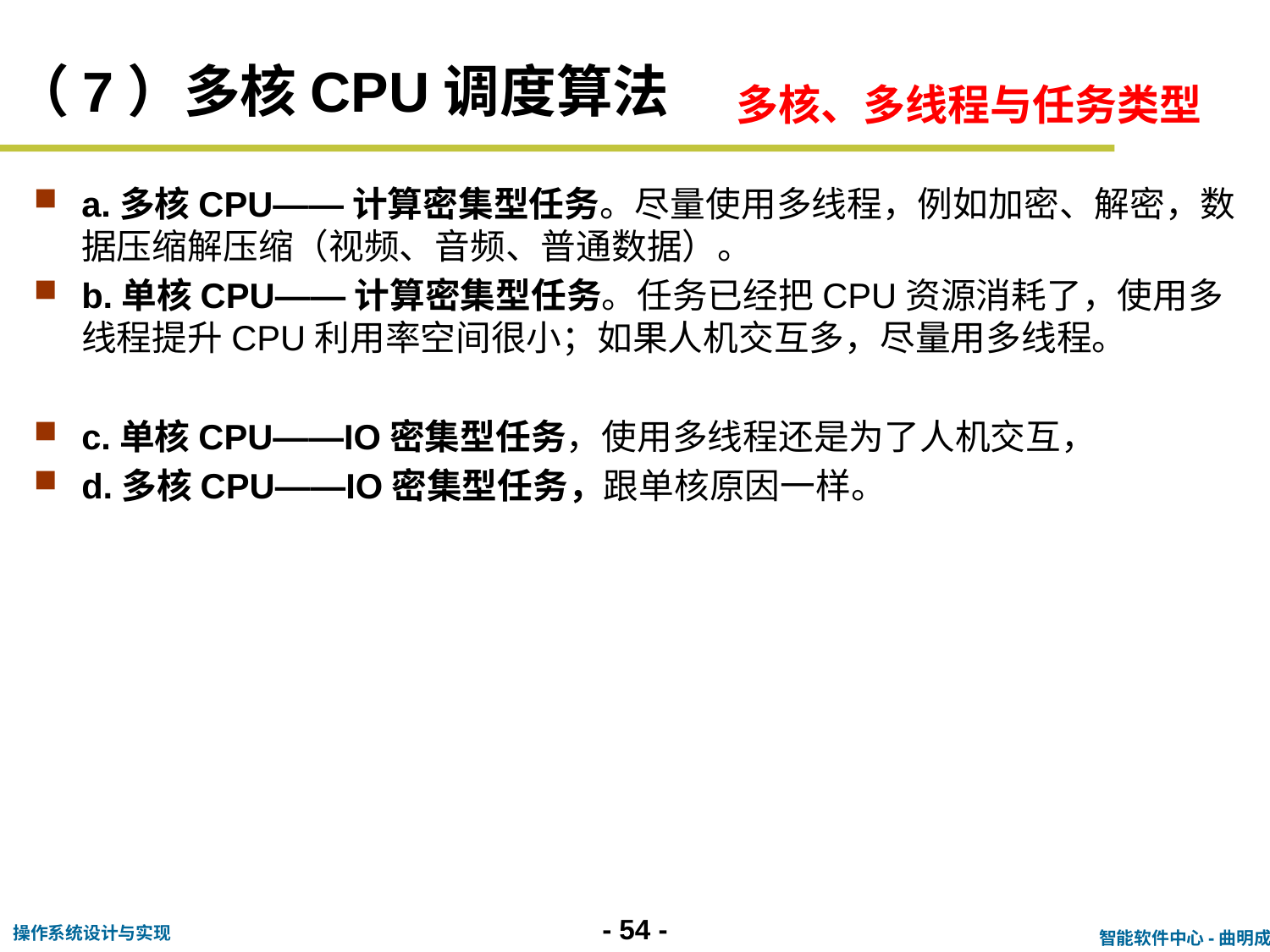

# （7）多核CPU调度算法
多核、多线程与任务类型
a.多核CPU——计算密集型任务。尽量使用多线程，例如加密、解密，数据压缩解压缩（视频、音频、普通数据）。
b.单核CPU——计算密集型任务。任务已经把CPU资源消耗了，使用多线程提升CPU利用率空间很小；如果人机交互多，尽量用多线程。

c.单核CPU——IO密集型任务，使用多线程还是为了人机交互，
d.多核CPU——IO密集型任务，跟单核原因一样。